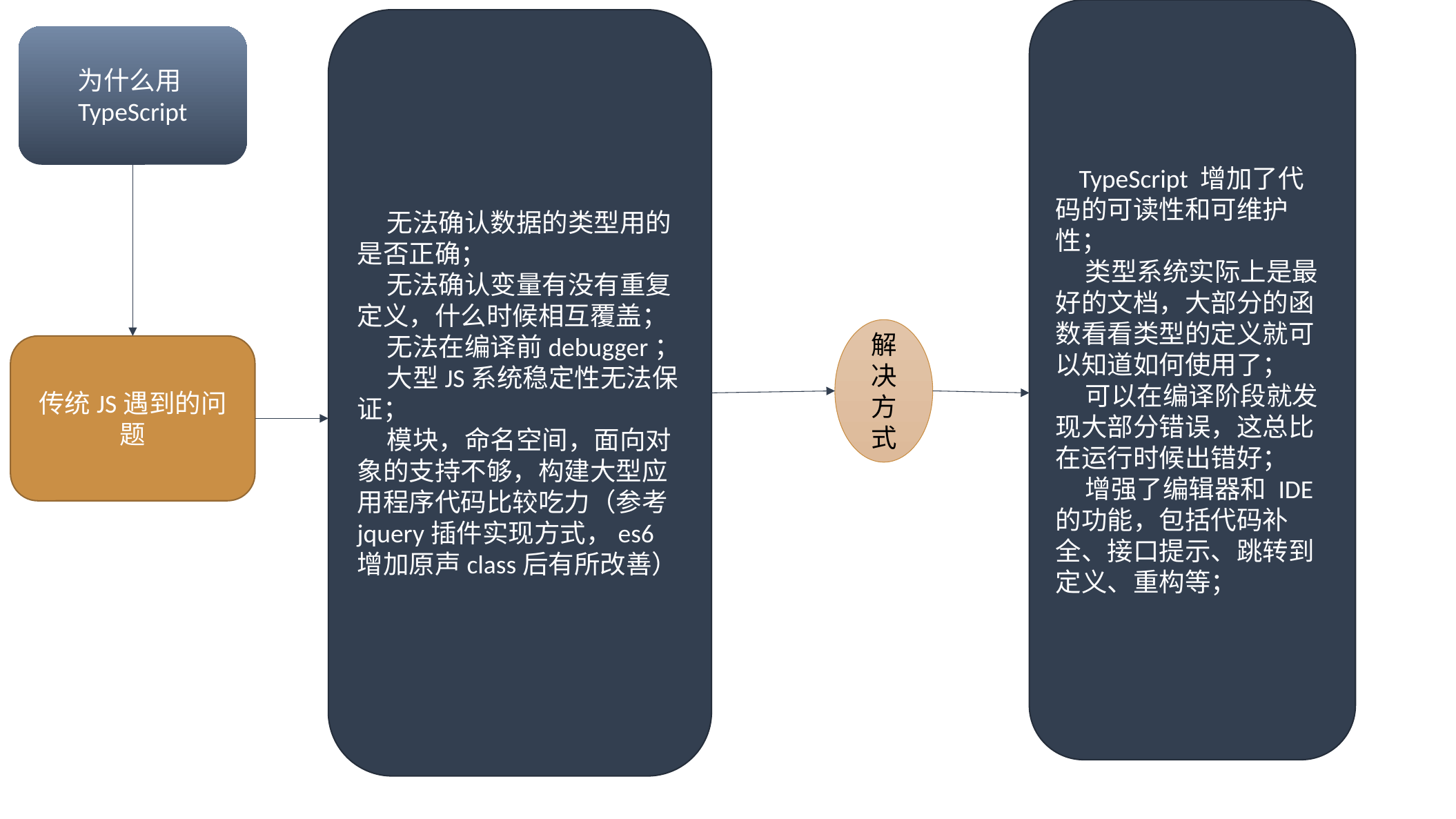

TypeScript 增加了代码的可读性和可维护性；
    类型系统实际上是最好的文档，大部分的函数看看类型的定义就可以知道如何使用了；
    可以在编译阶段就发现大部分错误，这总比在运行时候出错好；
    增强了编辑器和 IDE 的功能，包括代码补全、接口提示、跳转到定义、重构等；
    无法确认数据的类型用的是否正确；
    无法确认变量有没有重复定义，什么时候相互覆盖；
    无法在编译前debugger；
    大型JS系统稳定性无法保证；
    模块，命名空间，面向对象的支持不够，构建大型应用程序代码比较吃力（参考jquery插件实现方式，es6增加原声class后有所改善）
为什么用TypeScript
解决方式
传统JS遇到的问题